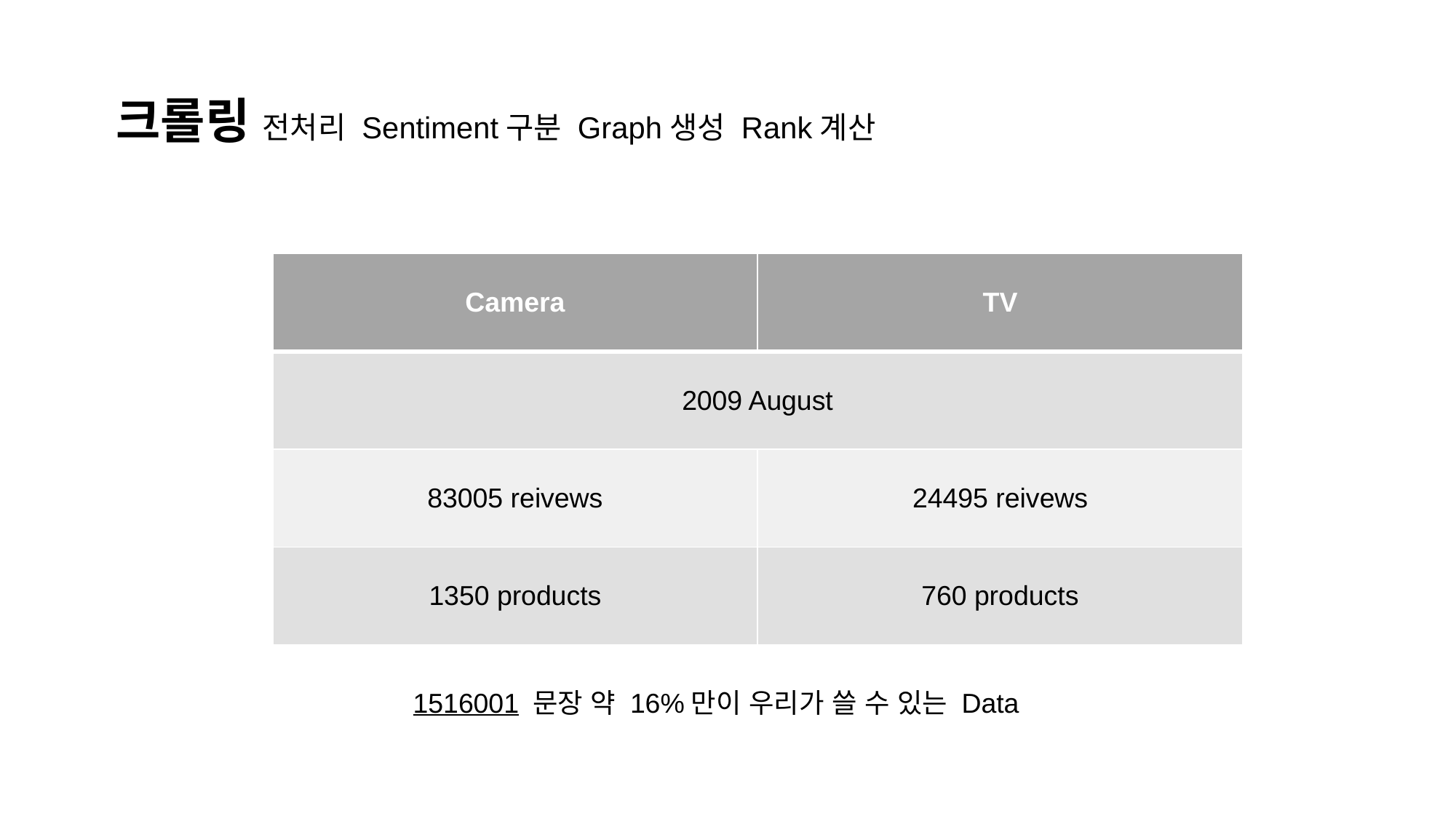

크롤링 전처리 Sentiment구분 Graph생성 Rank계산
| Camera | TV |
| --- | --- |
| 2009 August |  |
| 83005 reivews | 24495 reivews |
| 1350 products | 760 products |
1516001 문장 약 16%만이 우리가 쓸 수 있는 Data